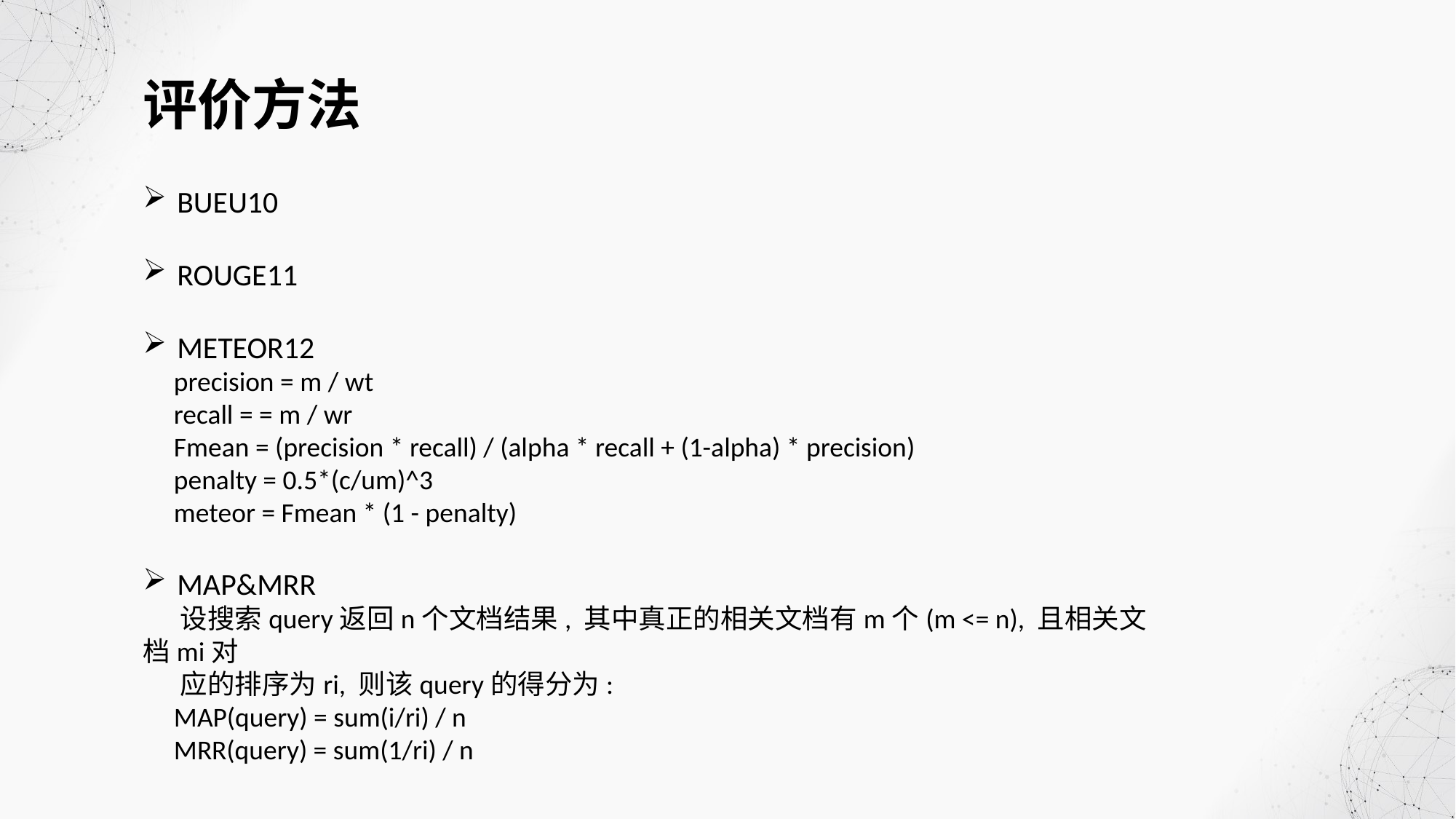

评价方法
BUEU10

ROUGE11

METEOR12
     precision = m / wt
     recall = = m / wr
     Fmean = (precision * recall) / (alpha * recall + (1-alpha) * precision)
     penalty = 0.5*(c/um)^3
     meteor = Fmean * (1 - penalty)

MAP&MRR
     设搜索query返回n个文档结果, 其中真正的相关文档有m个(m <= n), 且相关文档mi对
     应的排序为ri, 则该query的得分为:
     MAP(query) = sum(i/ri) / n
     MRR(query) = sum(1/ri) / n